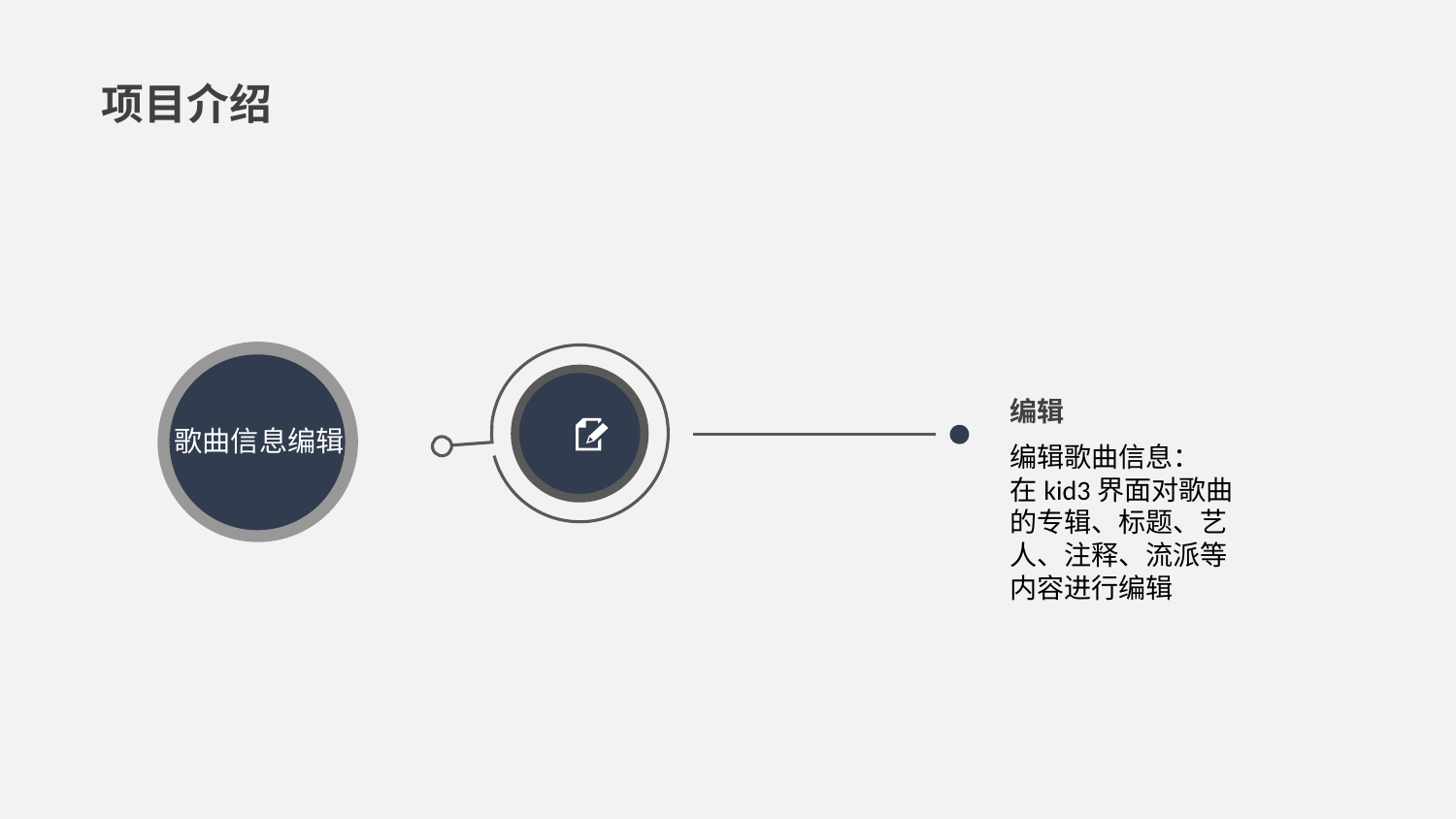

项目介绍

编辑
歌曲信息编辑

编辑歌曲信息：
在kid3界面对歌曲的专辑、标题、艺人、注释、流派等内容进行编辑